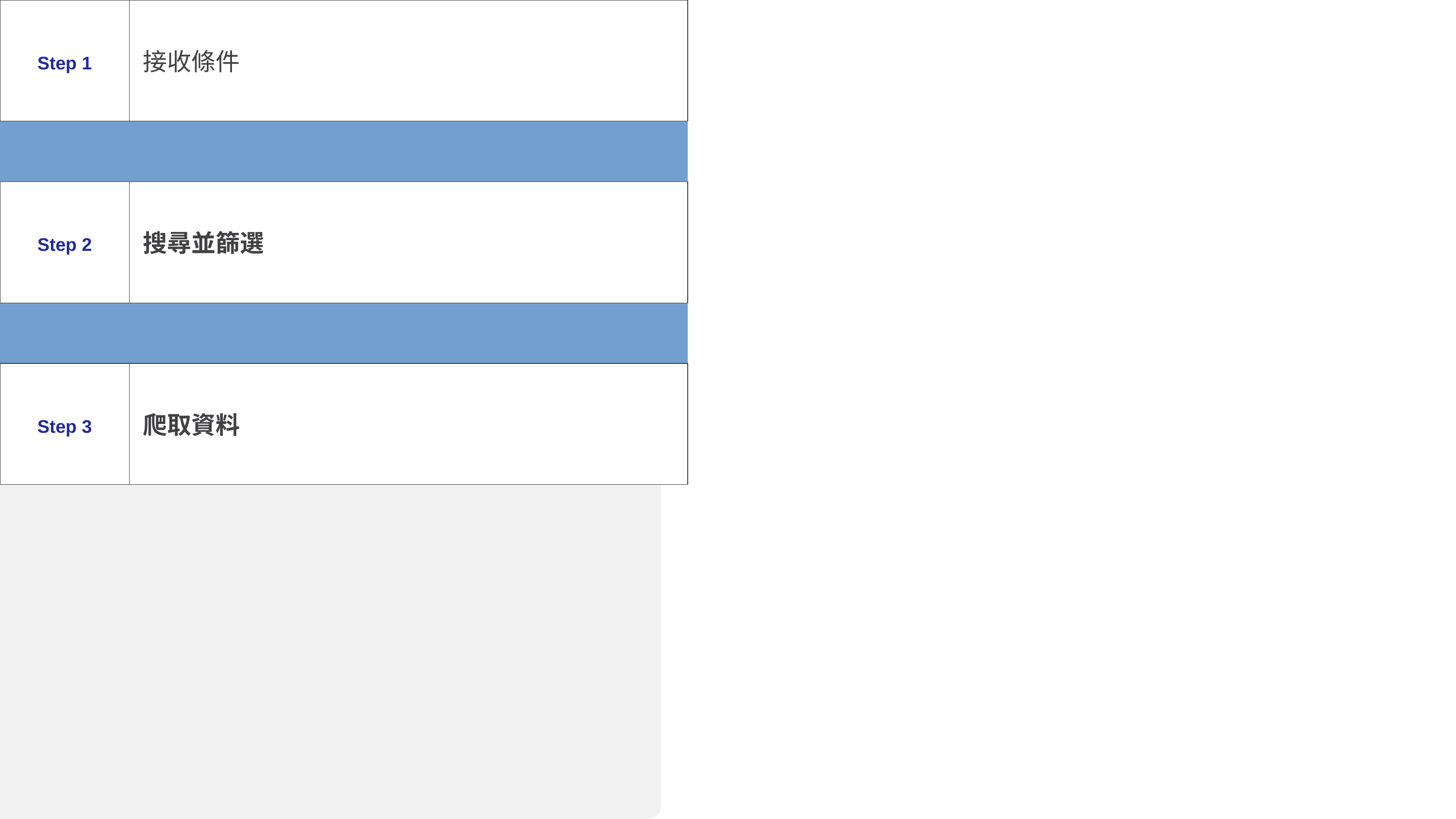

從各式購物網站爬符合需求的資料
| Step 1 | 接收條件 |
| --- | --- |
| Step 1 | 接收條件 |
| Step 2 | 搜尋並篩選 |
| Step 2 | 搜尋並篩選 |
| Step 3 | 爬取資料 |
| Step 3 | 爬取資料 |
| Step 4 | 存入資料庫 |
| Step 4 | 存入資料庫 |